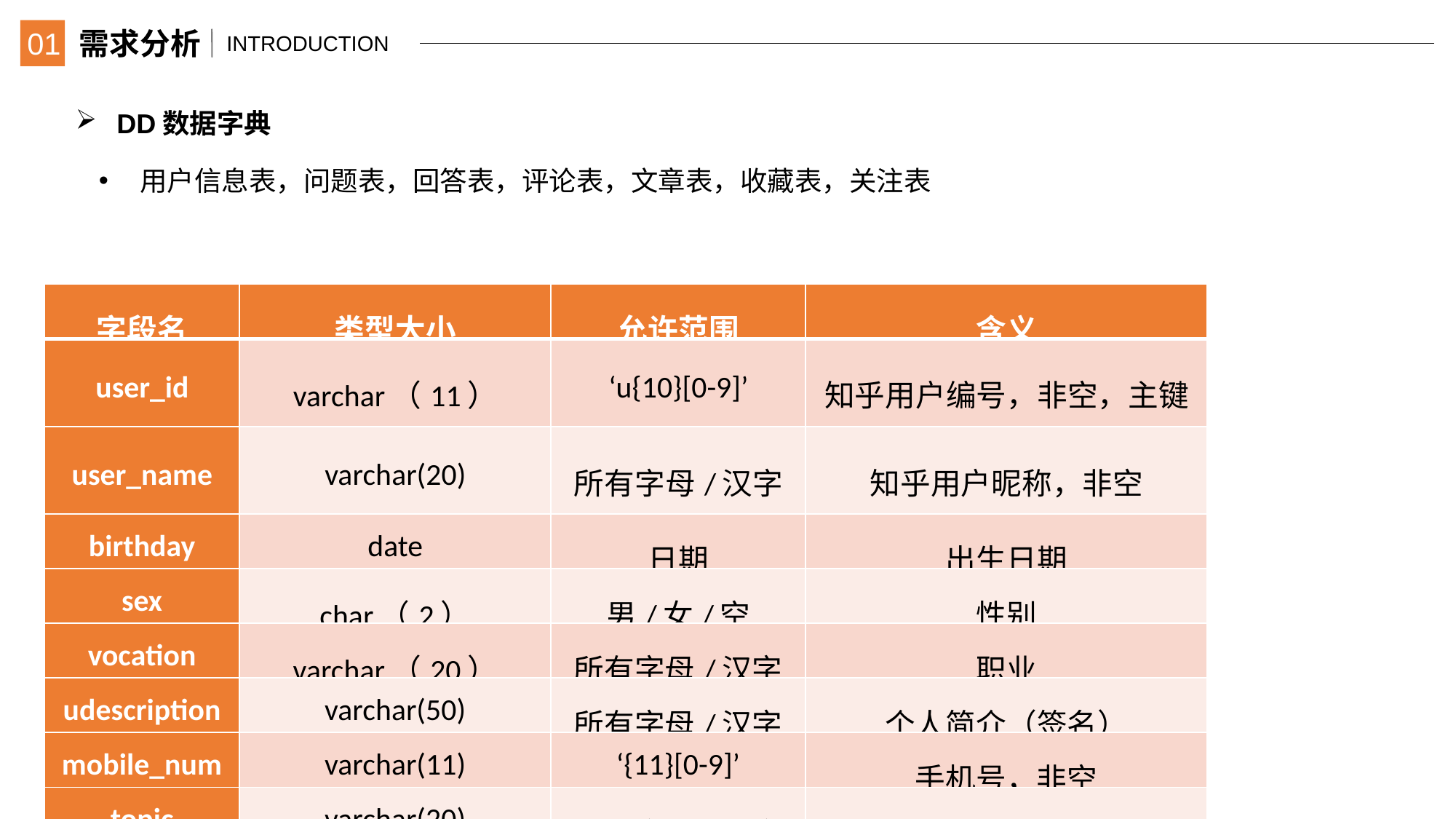

01
需求分析

 INTRODUCTION
DD数据字典
用户信息表，问题表，回答表，评论表，文章表，收藏表，关注表

| 字段名 | 类型大小 | 允许范围 | 含义 |
| --- | --- | --- | --- |
| user\_id | varchar（11） | ‘u{10}[0-9]’ | 知乎用户编号，非空，主键 |
| user\_name | varchar(20) | 所有字母/汉字 | 知乎用户昵称，非空 |
| birthday | date | 日期 | 出生日期 |
| sex | char（2） | 男/女/空 | 性别 |
| vocation | varchar（20） | 所有字母/汉字 | 职业 |
| udescription | varchar(50) | 所有字母/汉字 | 个人简介（签名） |
| mobile\_num | varchar(11) | ‘{11}[0-9]’ | 手机号，非空 |
| topic | varchar(20) | 所有字母/汉字 | 所属话题 |